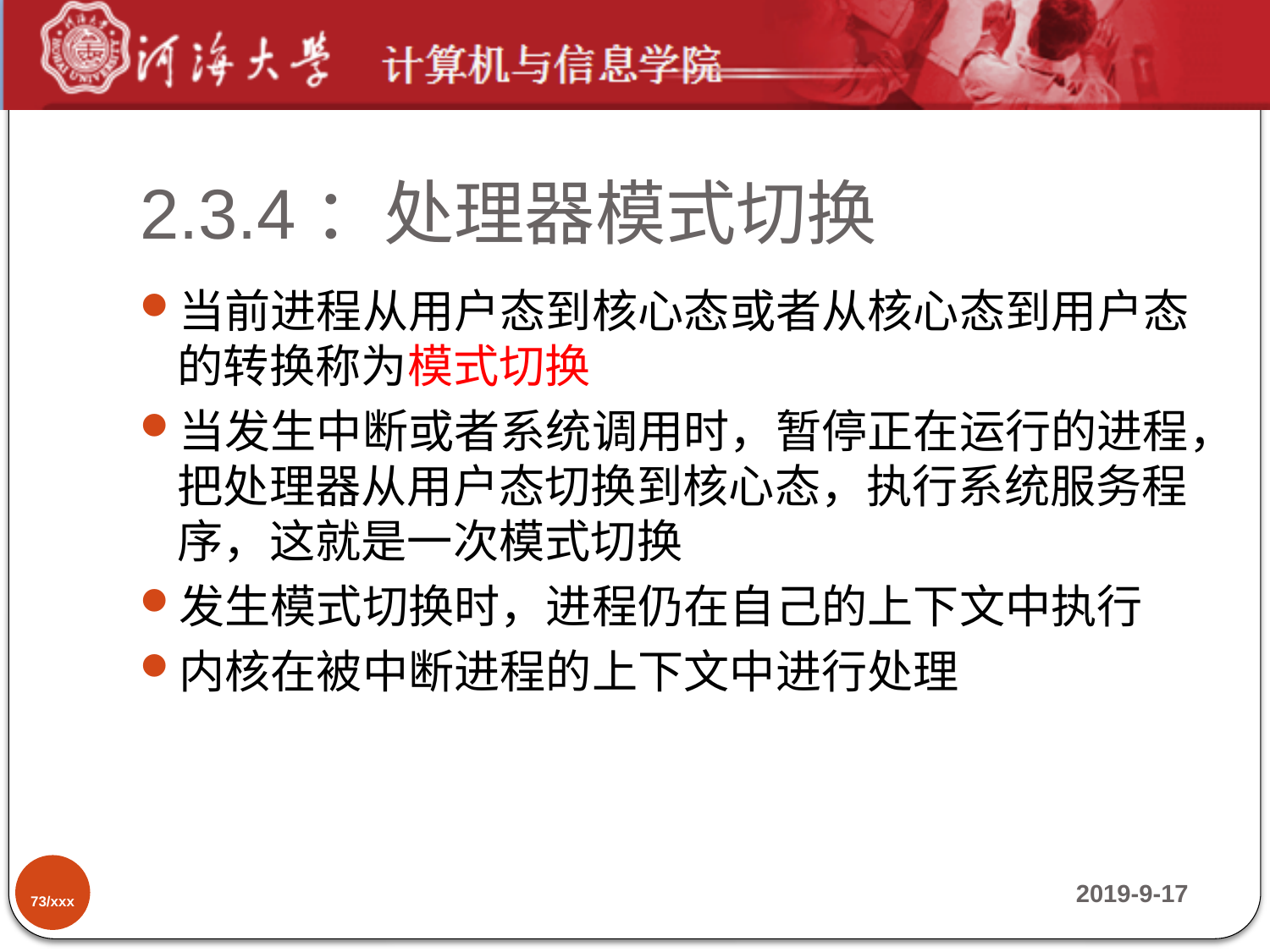

# 2.3.4：处理器模式切换
当前进程从用户态到核心态或者从核心态到用户态的转换称为模式切换
当发生中断或者系统调用时，暂停正在运行的进程，把处理器从用户态切换到核心态，执行系统服务程序，这就是一次模式切换
发生模式切换时，进程仍在自己的上下文中执行
内核在被中断进程的上下文中进行处理

73/xxx
2019-9-17